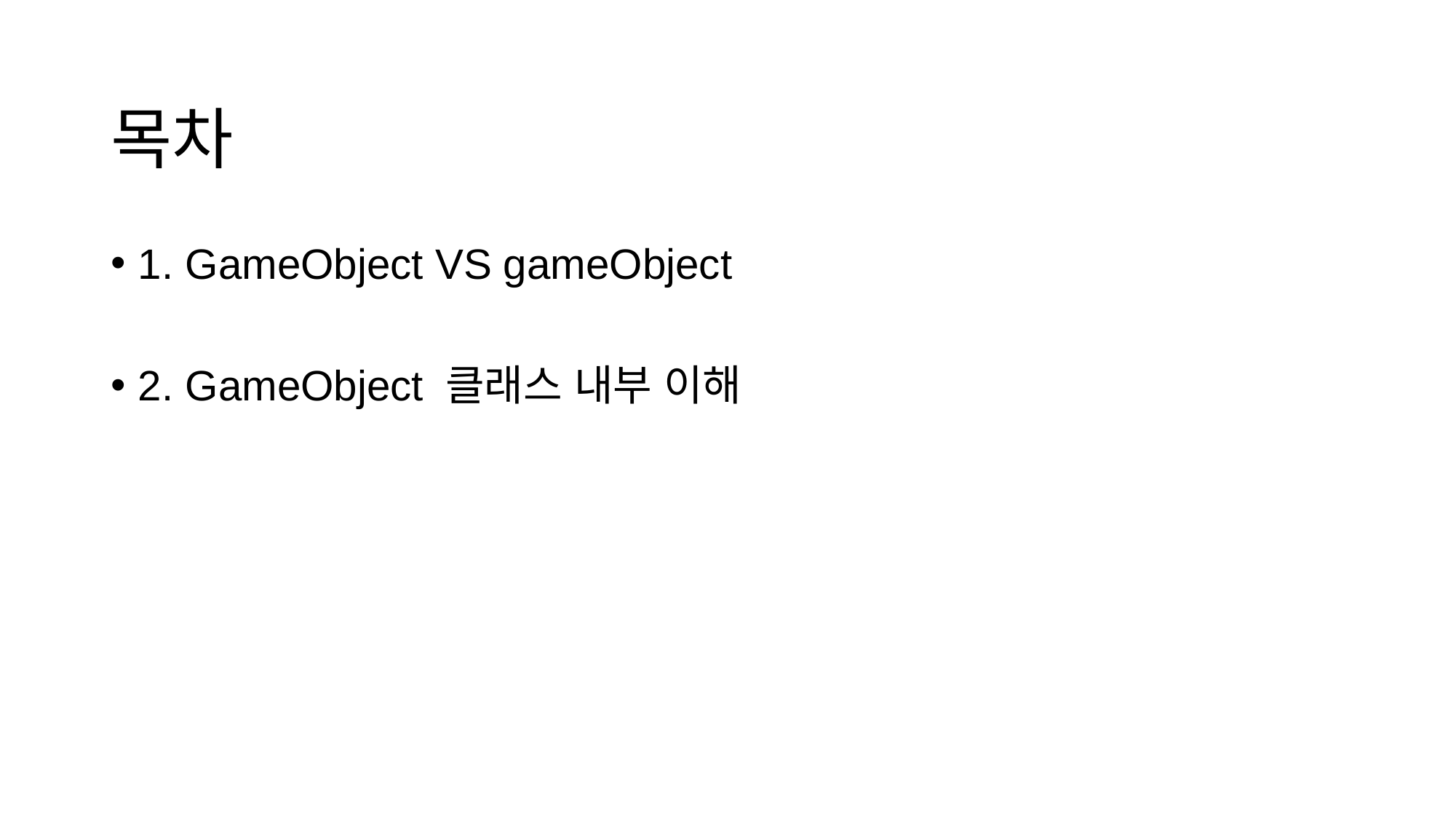

목차
1. GameObject VS gameObject

2. GameObject 클래스 내부 이해